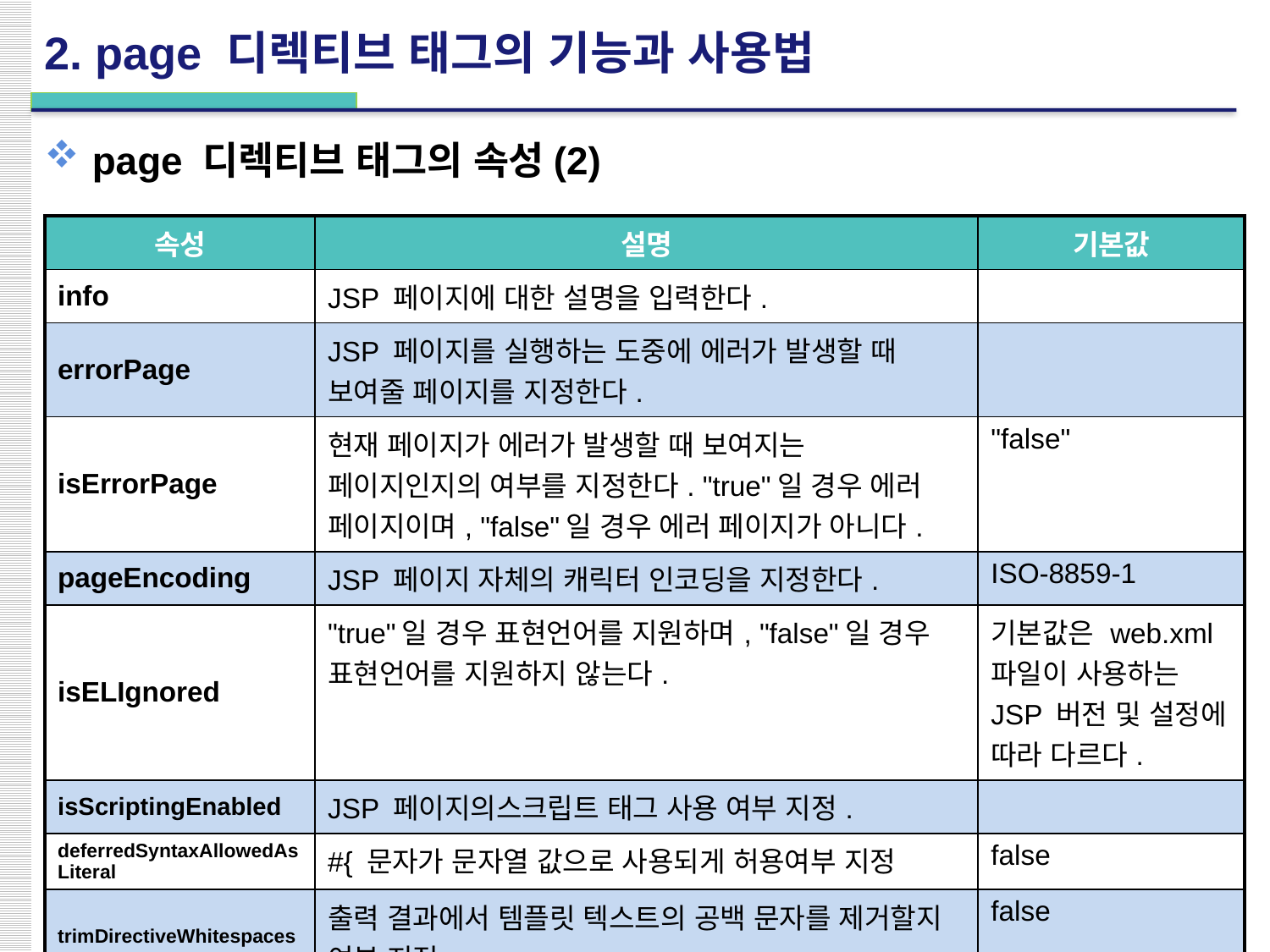

# 2. page 디렉티브 태그의 기능과 사용법
page 디렉티브 태그의 속성(2)
| 속성 | 설명 | 기본값 |
| --- | --- | --- |
| info | JSP 페이지에 대한 설명을 입력한다. |  |
| errorPage | JSP 페이지를 실행하는 도중에 에러가 발생할 때 보여줄 페이지를 지정한다. |  |
| isErrorPage | 현재 페이지가 에러가 발생할 때 보여지는 페이지인지의 여부를 지정한다. "true"일 경우 에러 페이지이며, "false"일 경우 에러 페이지가 아니다. | "false" |
| pageEncoding | JSP 페이지 자체의 캐릭터 인코딩을 지정한다. | ISO-8859-1 |
| isELIgnored | "true"일 경우 표현언어를 지원하며, "false"일 경우 표현언어를 지원하지 않는다. | 기본값은 web.xml 파일이 사용하는 JSP 버전 및 설정에 따라 다르다. |
| isScriptingEnabled | JSP 페이지의스크립트 태그 사용 여부 지정. |  |
| deferredSyntaxAllowedAsLiteral | #{ 문자가 문자열 값으로 사용되게 허용여부 지정 | false |
| trimDirectiveWhitespaces | 출력 결과에서 템플릿 텍스트의 공백 문자를 제거할지 여부 지정 | false |